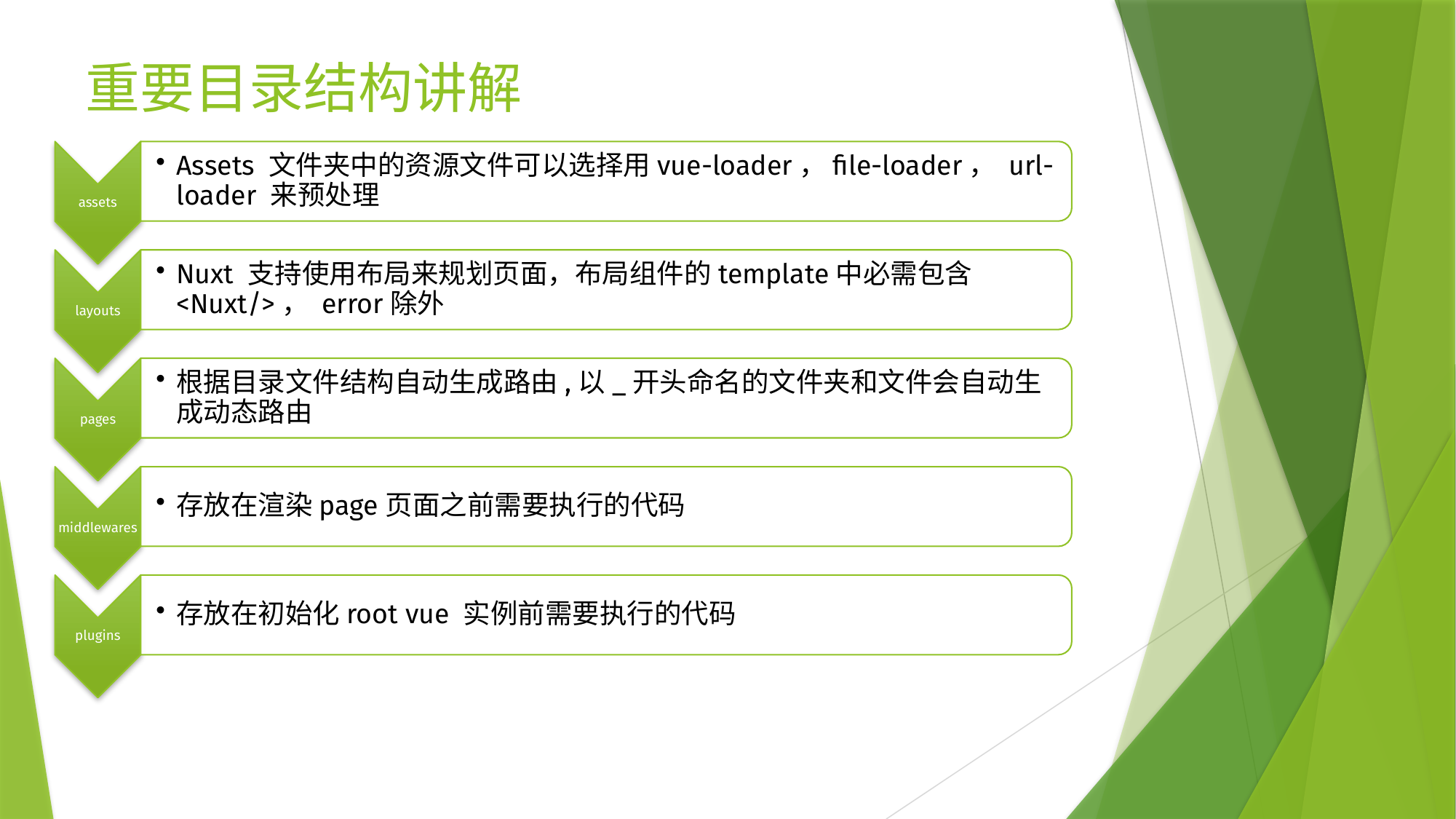

重要目录结构讲解
assets
Assets 文件夹中的资源文件可以选择用vue-loader，file-loader， url-loader 来预处理
layouts
Nuxt 支持使用布局来规划页面，布局组件的template中必需包含<Nuxt/>， error除外
pages
根据目录文件结构自动生成路由,以_开头命名的文件夹和文件会自动生成动态路由
middlewares
存放在渲染page页面之前需要执行的代码
plugins
存放在初始化root vue 实例前需要执行的代码